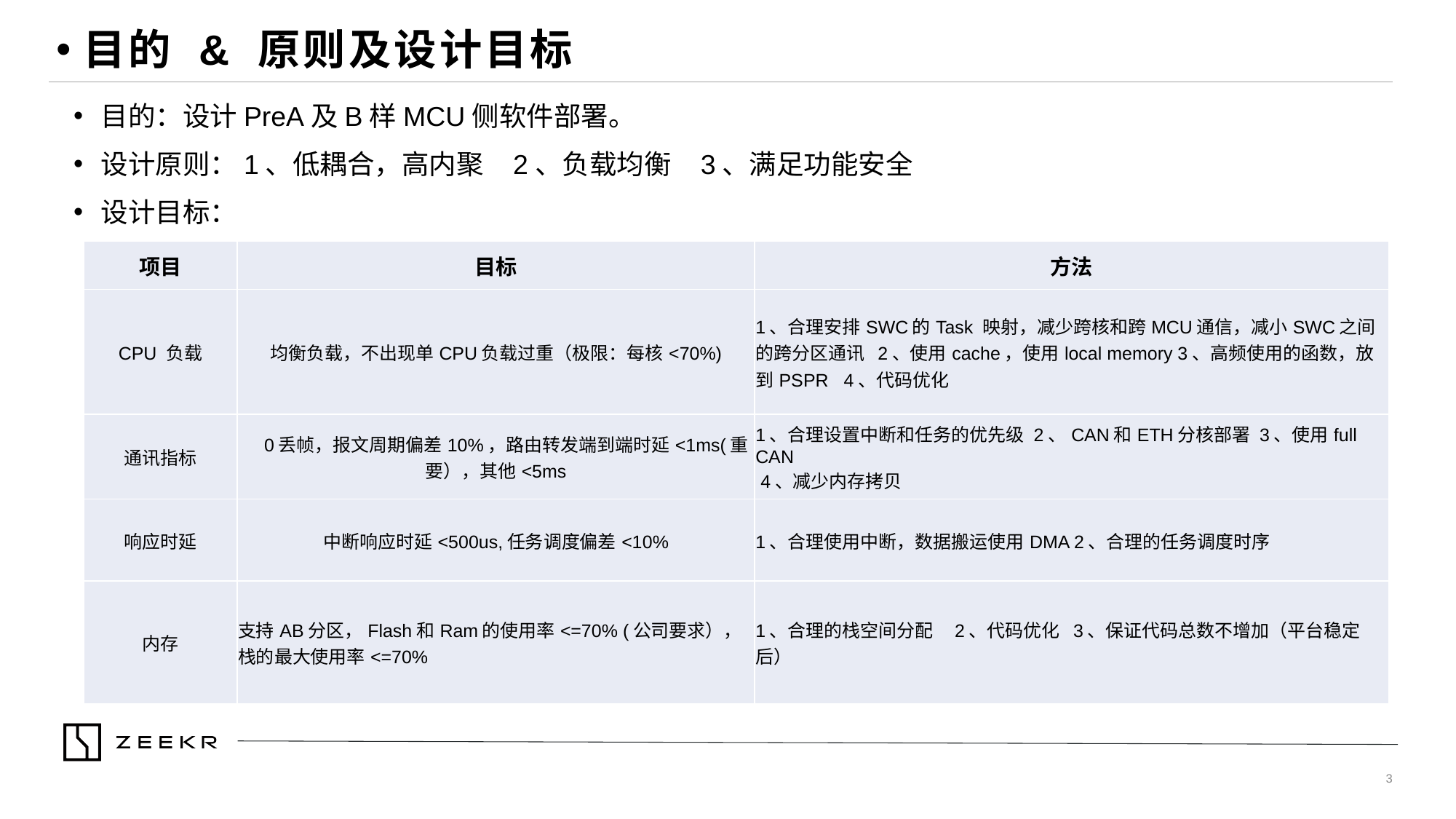

目的 & 原则及设计目标
目的：设计PreA及B样MCU侧软件部署。
设计原则：1、低耦合，高内聚   2、负载均衡   3、满足功能安全
设计目标：

| 项目 | 目标 | 方法 |
| --- | --- | --- |
| CPU 负载 | 均衡负载，不出现单CPU负载过重（极限：每核<70%) | 1、合理安排SWC的Task 映射，减少跨核和跨MCU通信，减小SWC之间的跨分区通讯 2、使用cache，使用local memory 3、高频使用的函数，放到PSPR 4、代码优化 |
| 通讯指标 | 0丢帧，报文周期偏差10%，路由转发端到端时延<1ms(重要），其他<5ms | 1、合理设置中断和任务的优先级 2、CAN和ETH分核部署 3、使用full CAN 4、减少内存拷贝 |
| 响应时延 | 中断响应时延<500us,任务调度偏差<10% | 1、合理使用中断，数据搬运使用DMA 2、合理的任务调度时序 |
| 内存 | 支持AB分区，Flash和Ram的使用率<=70% (公司要求），栈的最大使用率<=70% | 1、合理的栈空间分配 2、代码优化 3、保证代码总数不增加（平台稳定后） |
3